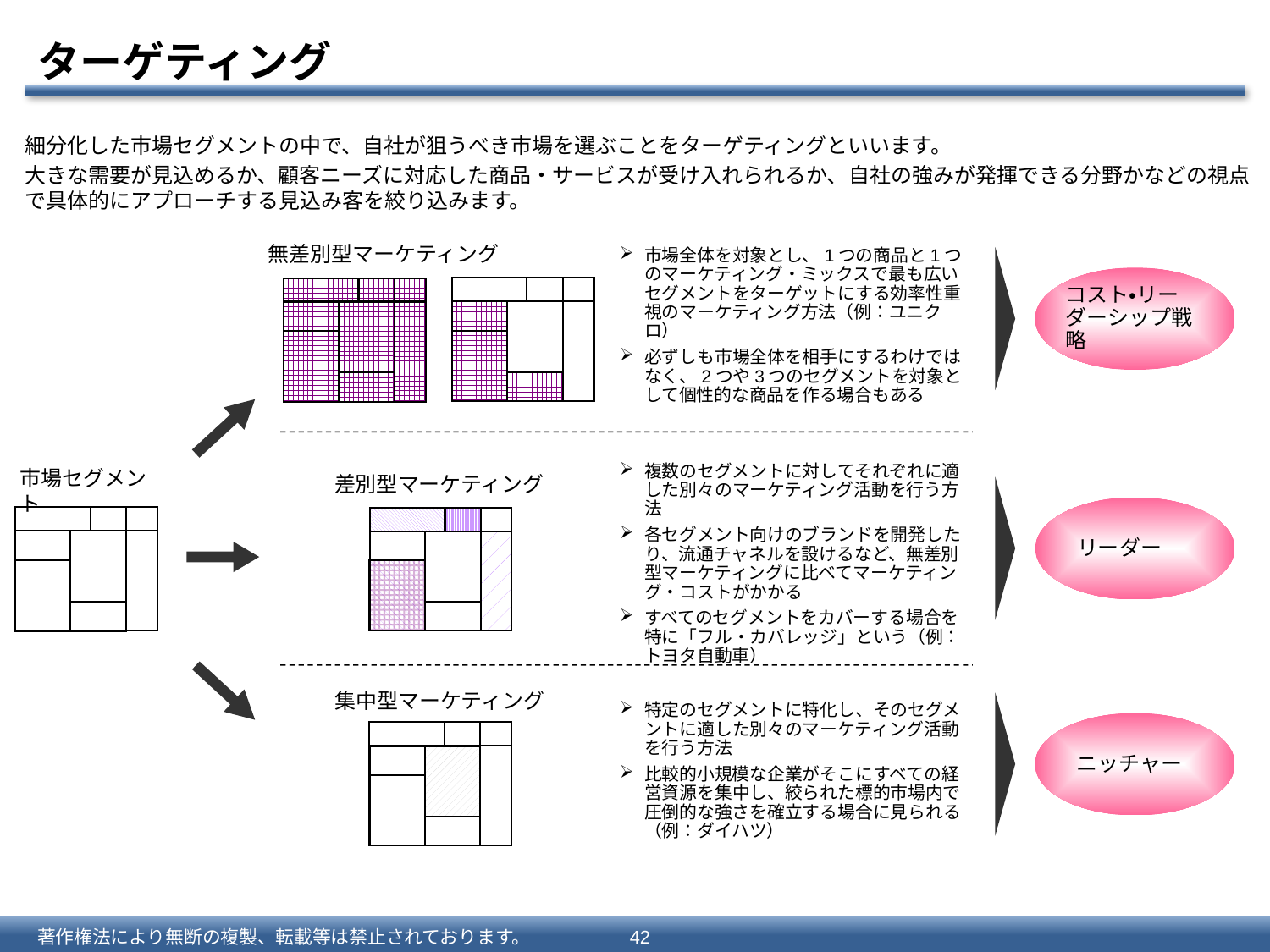

# ターゲティング
細分化した市場セグメントの中で、自社が狙うべき市場を選ぶことをターゲティングといいます。
大きな需要が見込めるか、顧客ニーズに対応した商品・サービスが受け入れられるか、自社の強みが発揮できる分野かなどの視点で具体的にアプローチする見込み客を絞り込みます。
コスト・リーダーシップ戦略
無差別型マーケティング

市場全体を対象とし、1つの商品と1つのマーケティング・ミックスで最も広いセグメントをターゲットにする効率性重視のマーケティング方法（例：ユニクロ）
必ずしも市場全体を相手にするわけではなく、2つや3つのセグメントを対象として個性的な商品を作る場合もある

リーダー
複数のセグメントに対してそれぞれに適した別々のマーケティング活動を行う方法
各セグメント向けのブランドを開発したり、流通チャネルを設けるなど、無差別型マーケティングに比べてマーケティング・コストがかかる
すべてのセグメントをカバーする場合を特に「フル・カバレッジ」という（例：トヨタ自動車）
市場セグメント

差別型マーケティング

ニッチャー

集中型マーケティング

特定のセグメントに特化し、そのセグメントに適した別々のマーケティング活動を行う方法
比較的小規模な企業がそこにすべての経営資源を集中し、絞られた標的市場内で圧倒的な強さを確立する場合に見られる（例：ダイハツ）